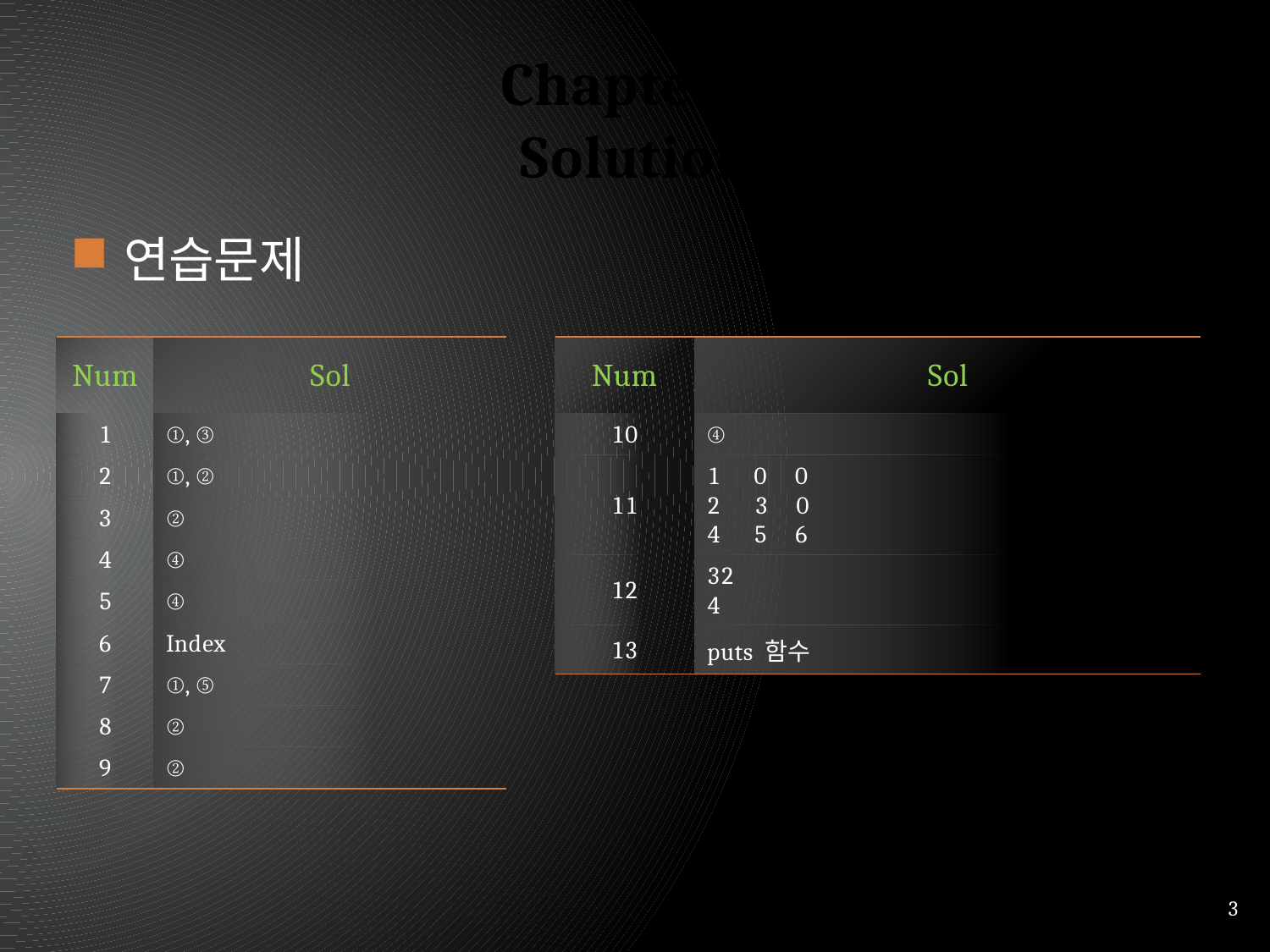

# Chapter 7 Solution
연습문제
| Num | Sol |
| --- | --- |
| 1 | ①, ③ |
| 2 | ①, ② |
| 3 | ② |
| 4 | ④ |
| 5 | ④ |
| 6 | Index |
| 7 | ①, ⑤ |
| 8 | ② |
| 9 | ② |
| Num | Sol |
| --- | --- |
| 10 | ④ |
| 11 | 1 0 0 3 0 4 5 6 |
| 12 | 32 4 |
| 13 | puts 함수 |
3